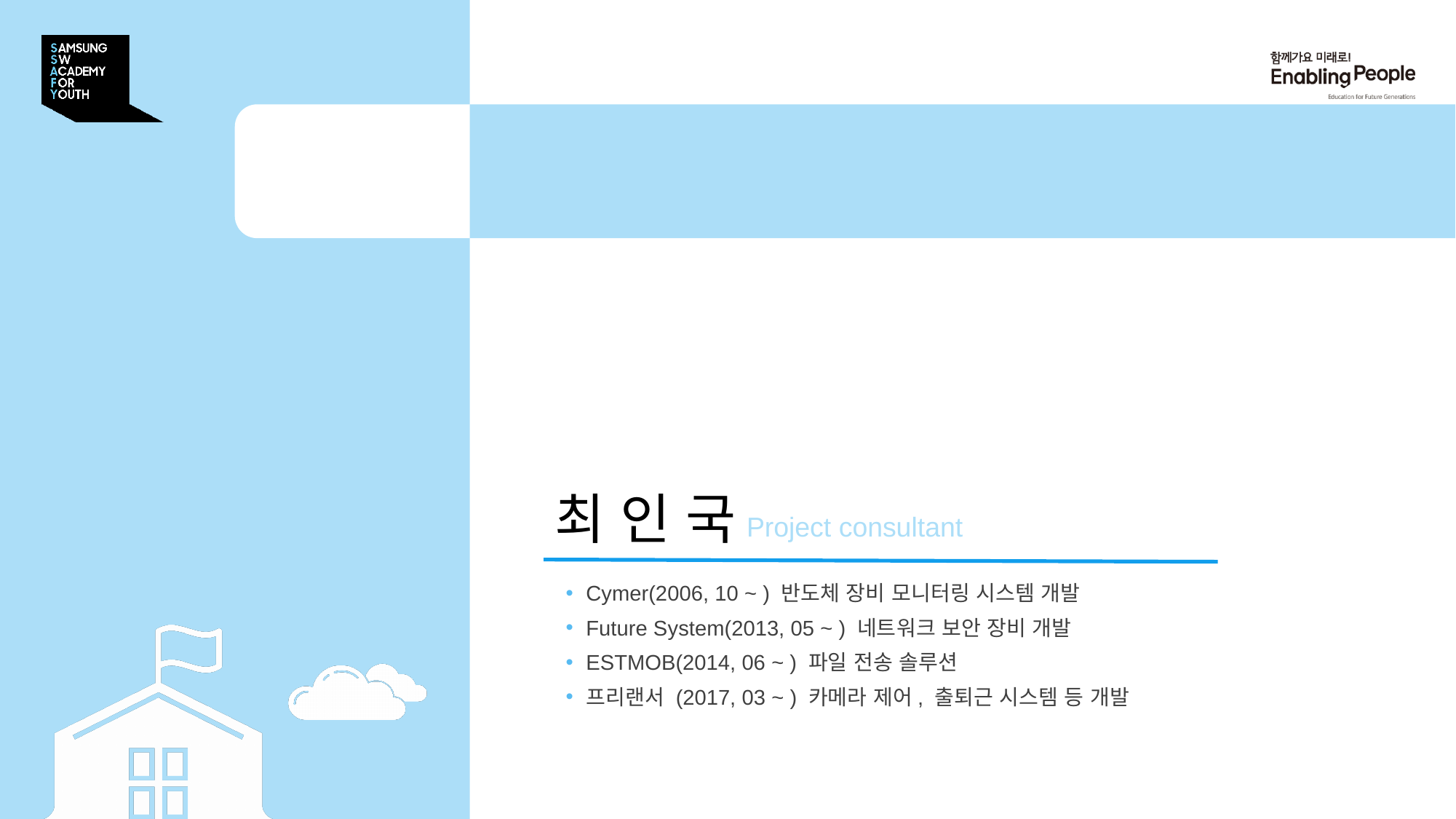

CSR vs SSR
최 인 국
Project consultant
Cymer(2006, 10 ~ ) 반도체 장비 모니터링 시스템 개발
Future System(2013, 05 ~ ) 네트워크 보안 장비 개발
ESTMOB(2014, 06 ~ ) 파일 전송 솔루션
프리랜서 (2017, 03 ~ ) 카메라 제어, 출퇴근 시스템 등 개발